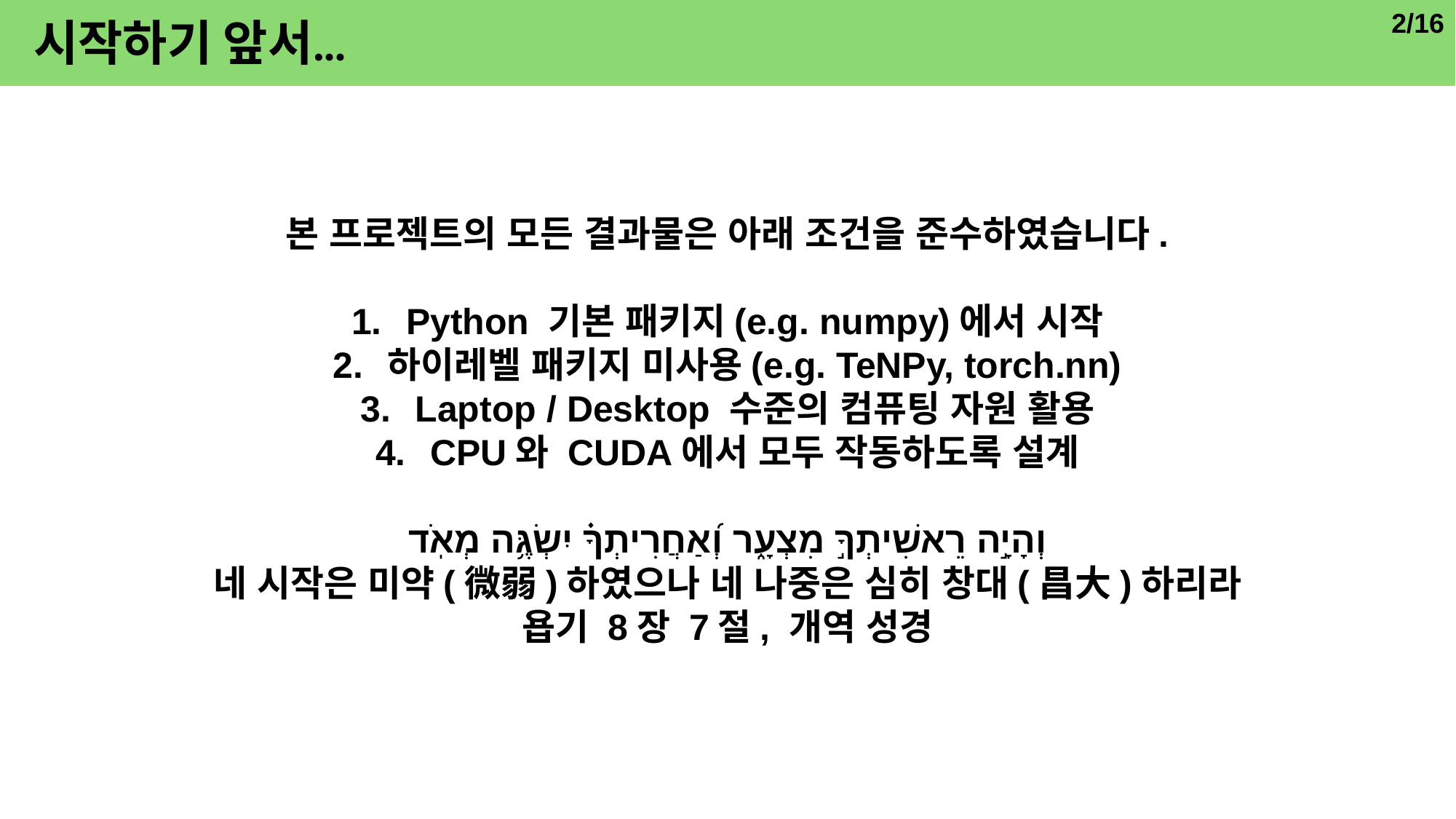

# 시작하기 앞서…
본 프로젝트의 모든 결과물은 아래 조건을 준수하였습니다.

Python 기본 패키지(e.g. numpy)에서 시작
하이레벨 패키지 미사용(e.g. TeNPy, torch.nn)
Laptop / Desktop 수준의 컴퓨팅 자원 활용
CPU와 CUDA에서 모두 작동하도록 설계

וְהָיָ֣ה רֵאשִׁיתְךָ֣ מִצְעָ֑ר וְ֝אַחֲרִיתְךָ֗ יִשְׂגֶּ֥ה מְאֹֽד
네 시작은 미약(微弱)하였으나 네 나중은 심히 창대(昌大)하리라
욥기 8장 7절, 개역 성경